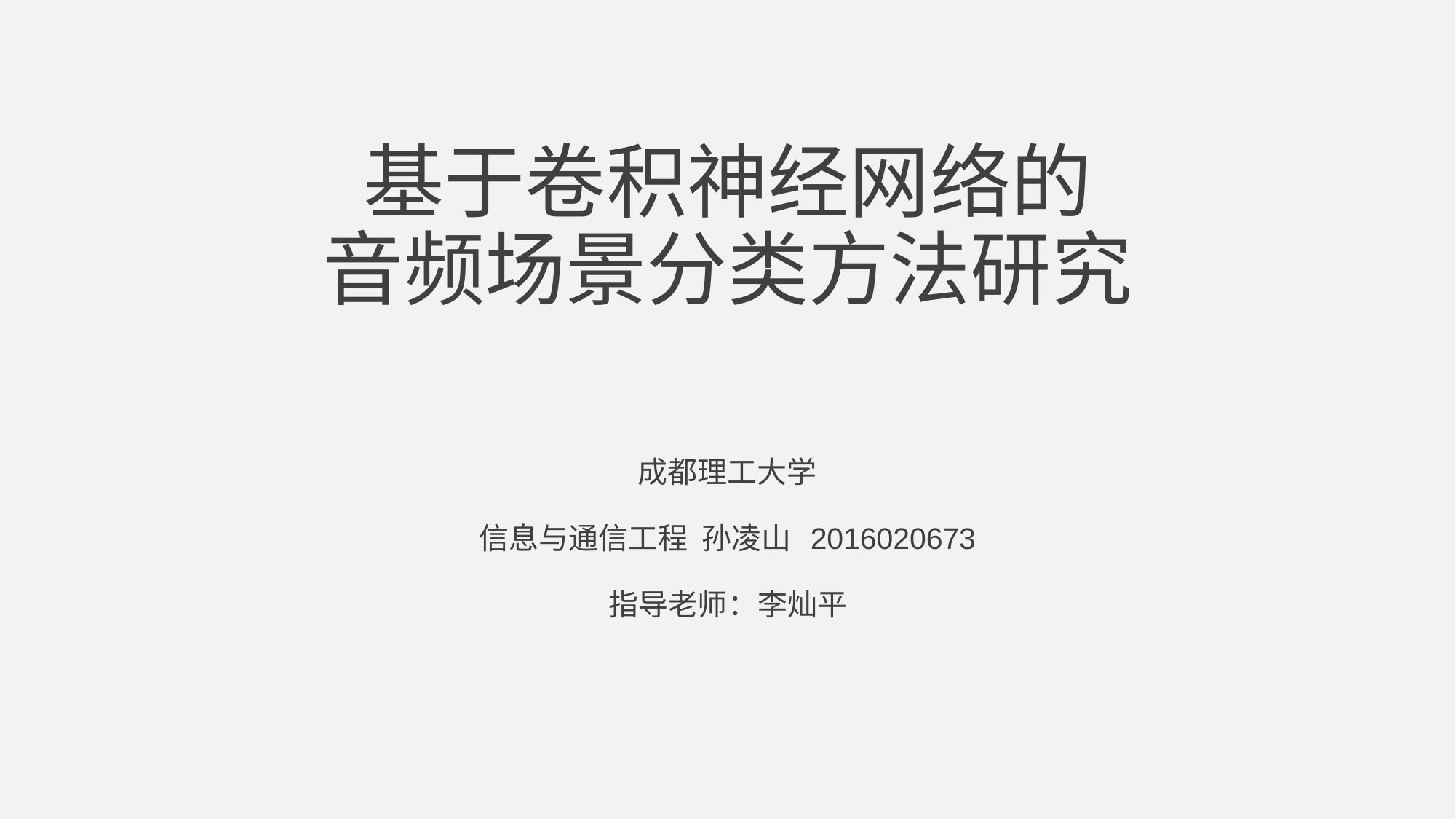

# 基于卷积神经网络的 音频场景分类方法研究
成都理工大学
信息与通信工程  孙凌山  2016020673
指导老师：李灿平